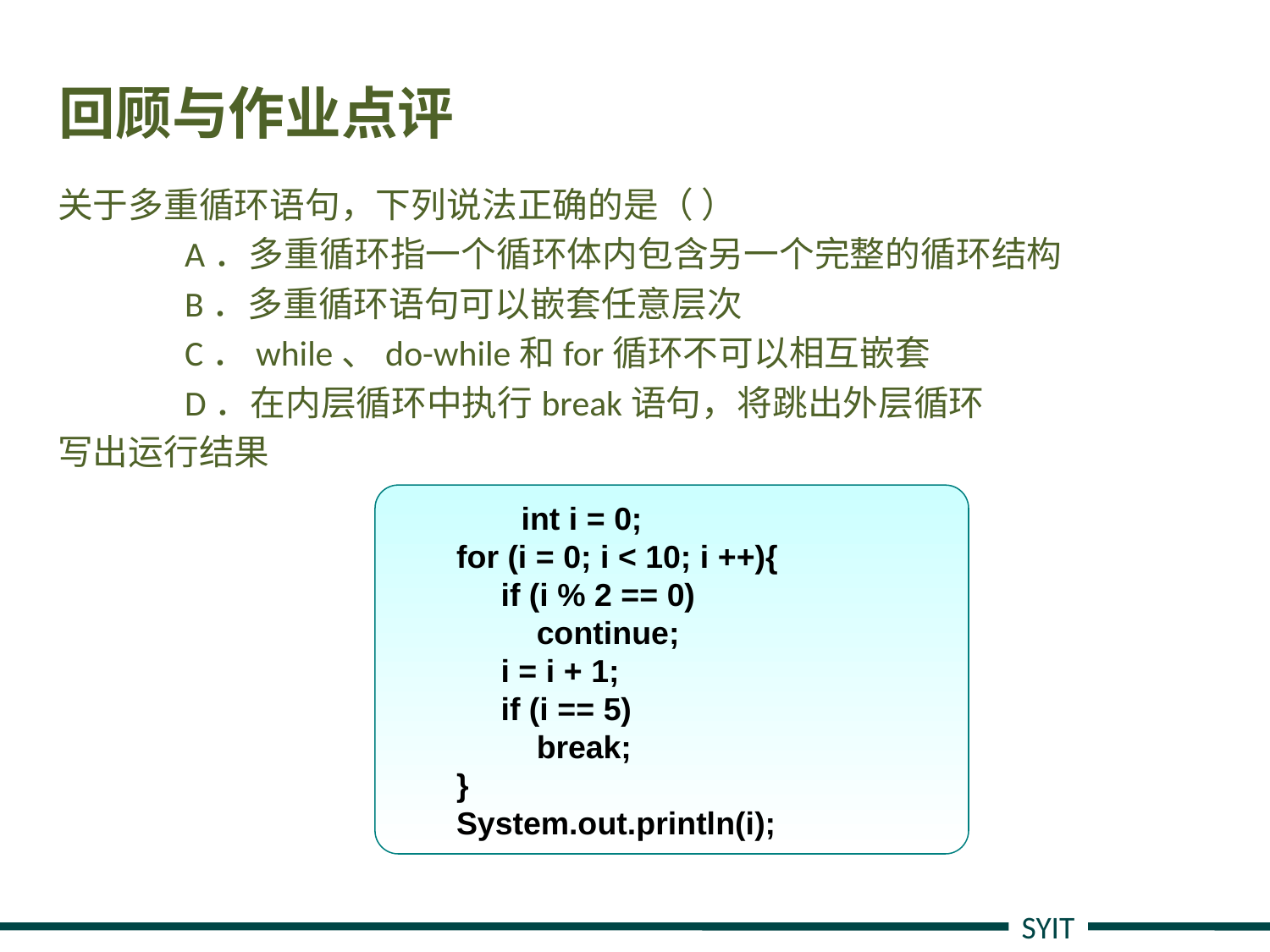

# 回顾与作业点评
关于多重循环语句，下列说法正确的是（ ）
	A．多重循环指一个循环体内包含另一个完整的循环结构
	B．多重循环语句可以嵌套任意层次
	C．while、do-while和for循环不可以相互嵌套
	D．在内层循环中执行break语句，将跳出外层循环
写出运行结果

 	int i = 0;
       for (i = 0; i < 10; i ++){
            if (i % 2 == 0)
                continue;
            i = i + 1;
            if (i == 5)
                break;
       }
       System.out.println(i);
SYIT